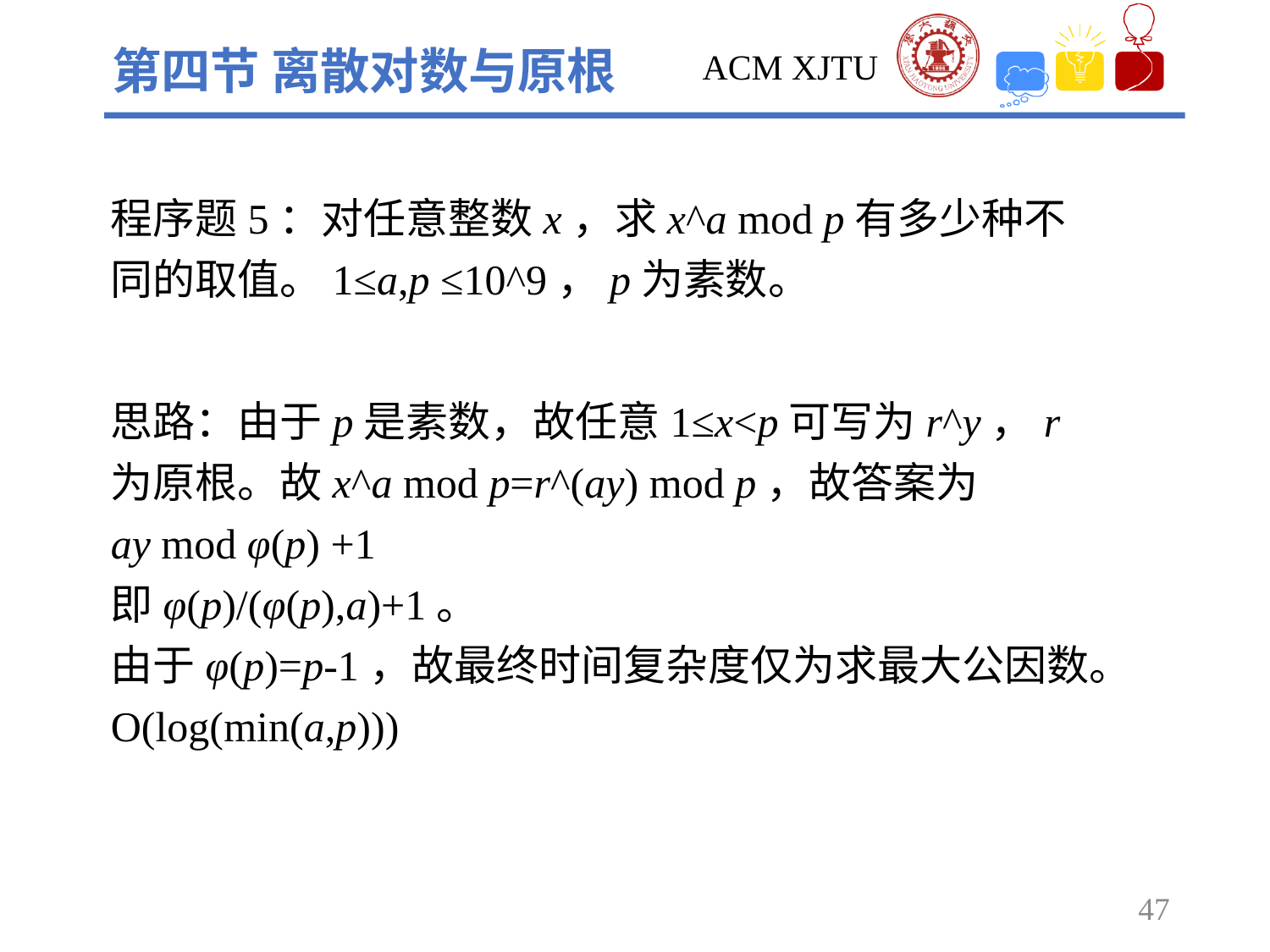

第四节 离散对数与原根
程序题5：对任意整数x，求x^a mod p有多少种不同的取值。1≤a,p ≤10^9，p为素数。
思路：由于p是素数，故任意1≤x<p可写为r^y，r为原根。故x^a mod p=r^(ay) mod p，故答案为
ay mod φ(p) +1
即φ(p)/(φ(p),a)+1。
由于φ(p)=p-1，故最终时间复杂度仅为求最大公因数。
O(log(min(a,p)))
47